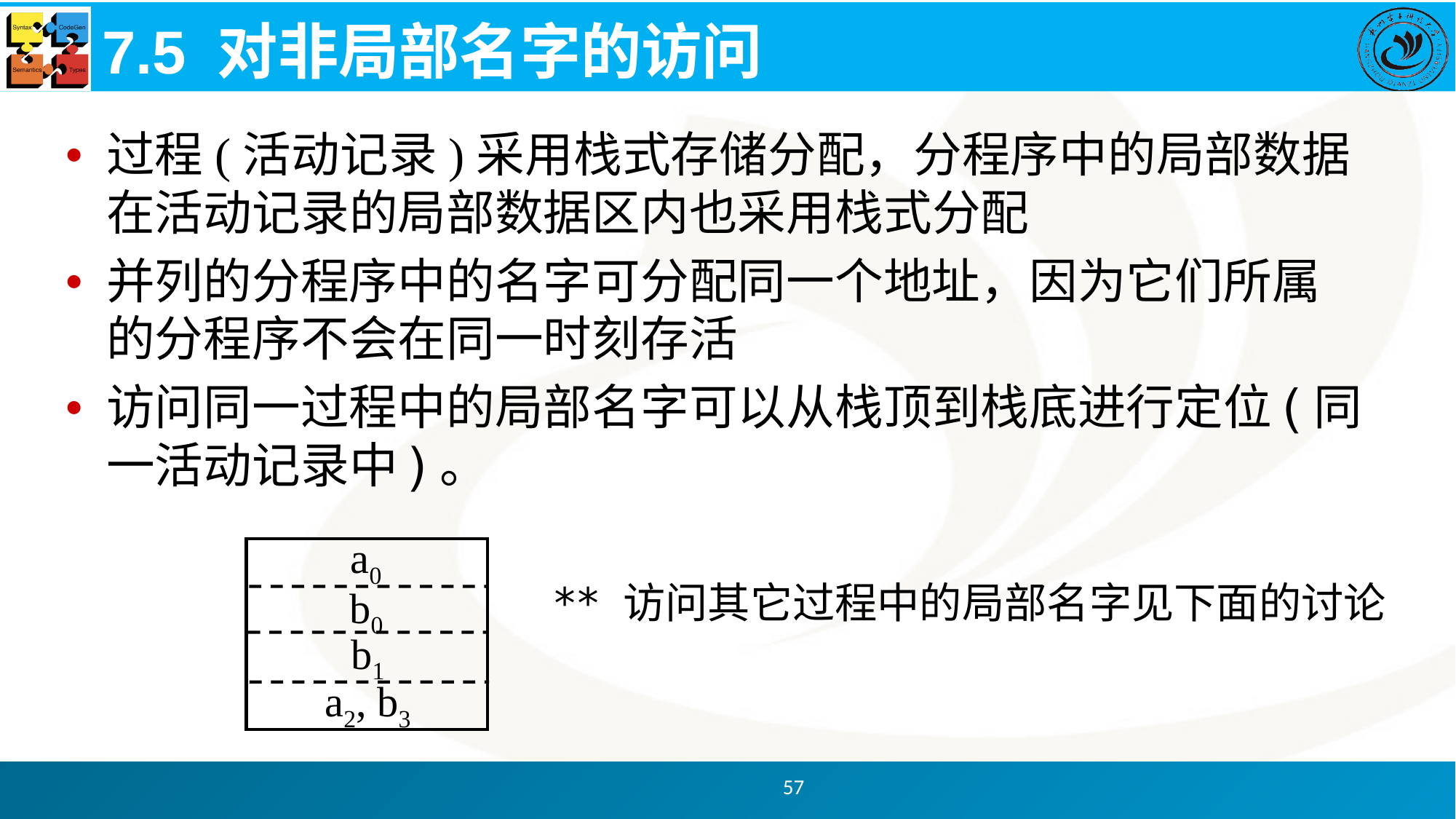

# 7.5 对非局部名字的访问
过程(活动记录)采用栈式存储分配，分程序中的局部数据在活动记录的局部数据区内也采用栈式分配
并列的分程序中的名字可分配同一个地址，因为它们所属的分程序不会在同一时刻存活
访问同一过程中的局部名字可以从栈顶到栈底进行定位(同一活动记录中)。
a0

b0

b1

a2, b3

** 访问其它过程中的局部名字见下面的讨论
57